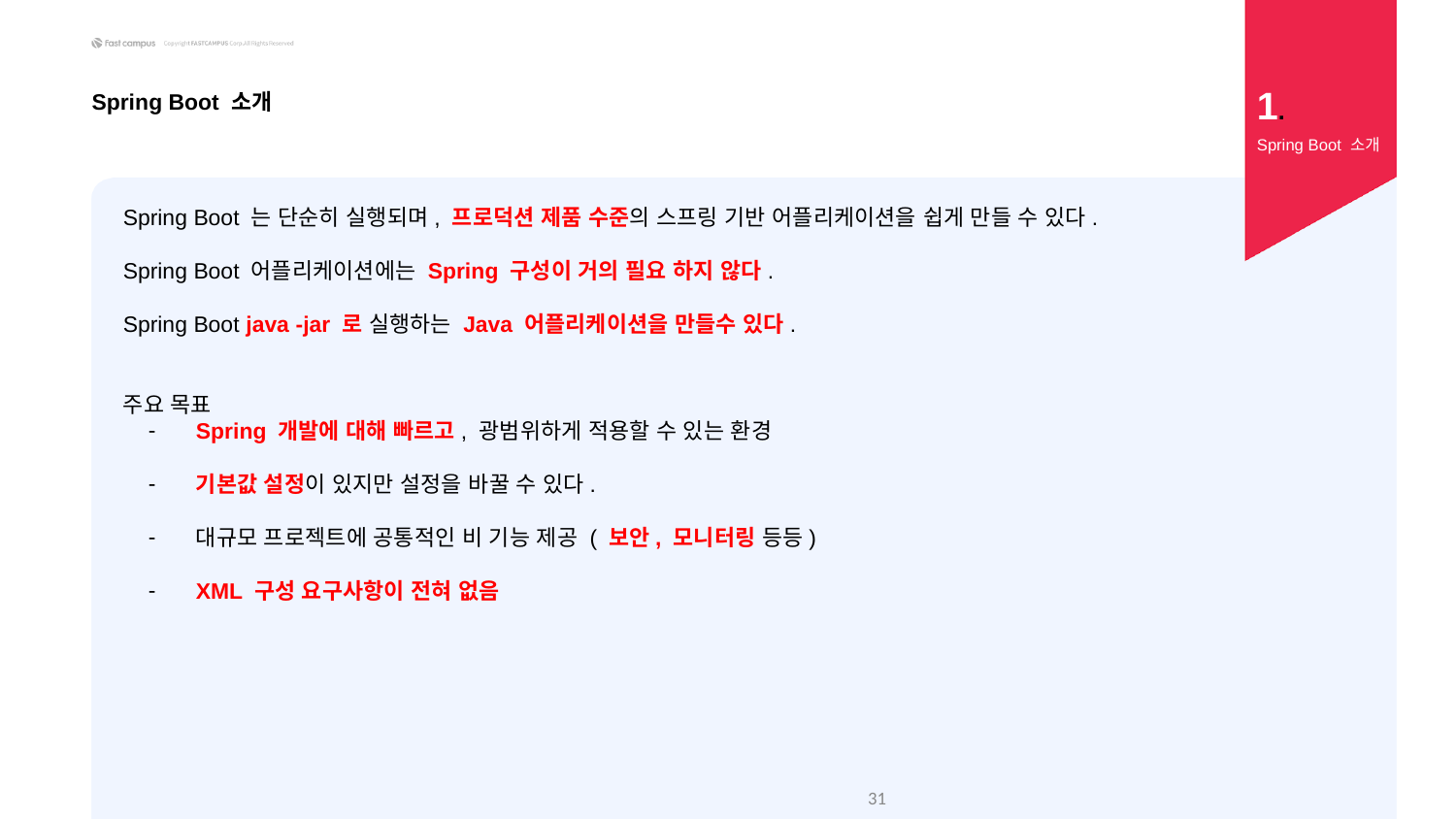

1.
Spring Boot 소개
Spring Boot 소개
Spring Boot 는 단순히 실행되며, 프로덕션 제품 수준의 스프링 기반 어플리케이션을 쉽게 만들 수 있다.

Spring Boot 어플리케이션에는 Spring 구성이 거의 필요 하지 않다.

Spring Boot java -jar 로 실행하는 Java 어플리케이션을 만들수 있다.

주요 목표
Spring 개발에 대해 빠르고, 광범위하게 적용할 수 있는 환경

기본값 설정이 있지만 설정을 바꿀 수 있다.

대규모 프로젝트에 공통적인 비 기능 제공 ( 보안, 모니터링 등등)

XML 구성 요구사항이 전혀 없음

31